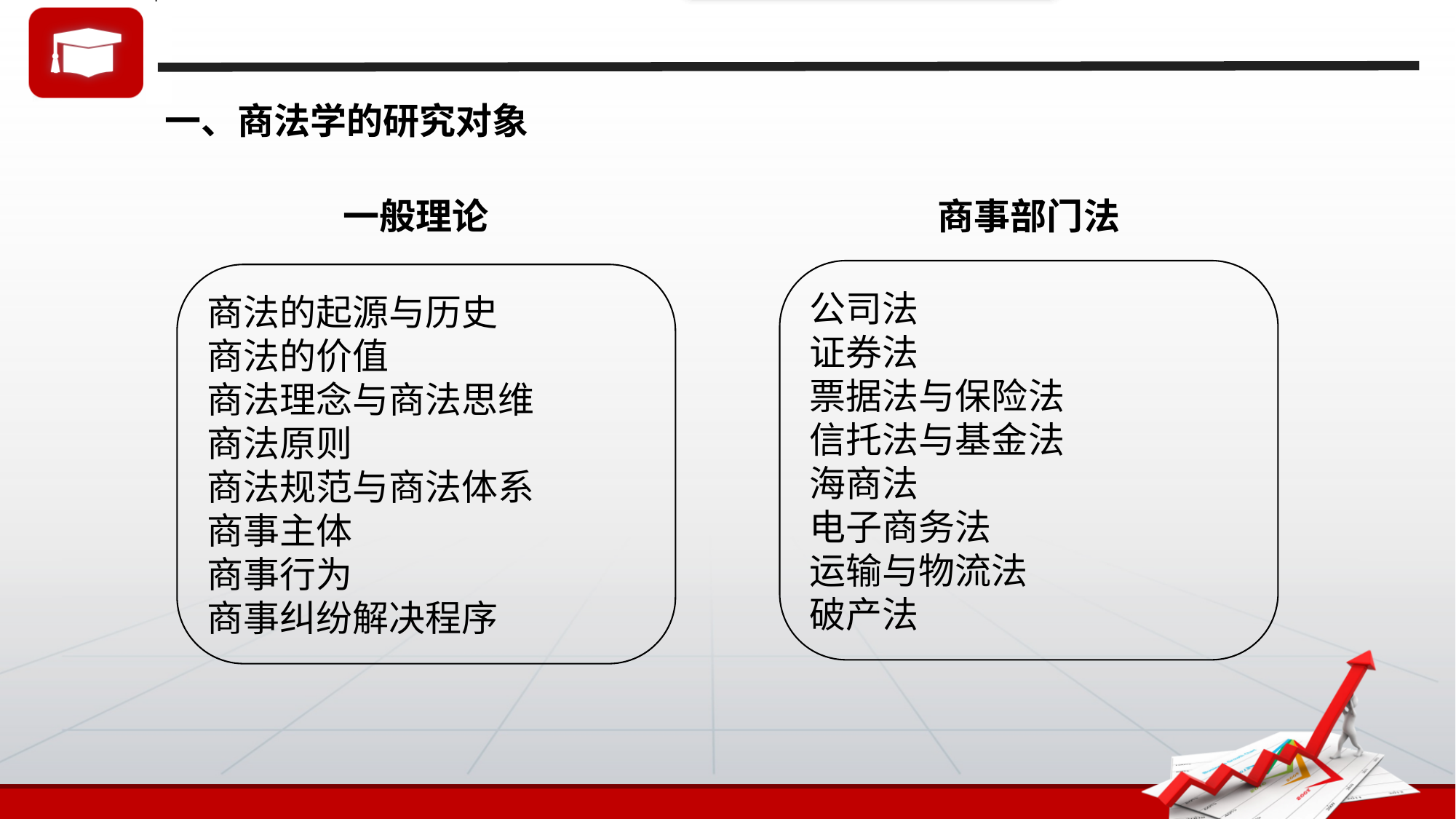

一、商法学的研究对象
一般理论
商事部门法
公司法
证券法
票据法与保险法
信托法与基金法
海商法
电子商务法
运输与物流法
破产法
商法的起源与历史
商法的价值
商法理念与商法思维
商法原则
商法规范与商法体系
商事主体
商事行为
商事纠纷解决程序